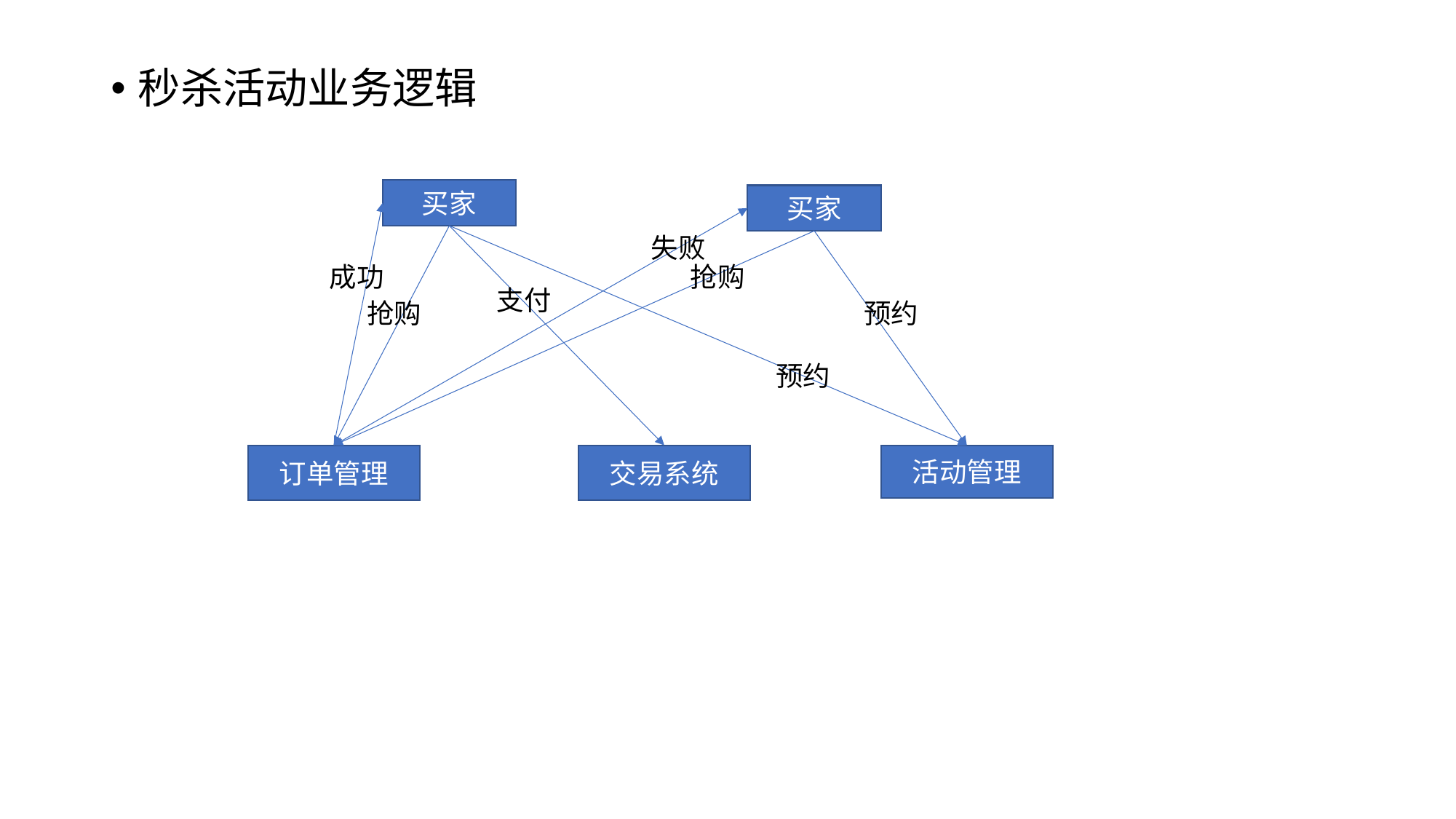

秒杀活动业务逻辑

买家
买家
失败
成功
抢购
支付
抢购
预约
预约
订单管理
交易系统
活动管理